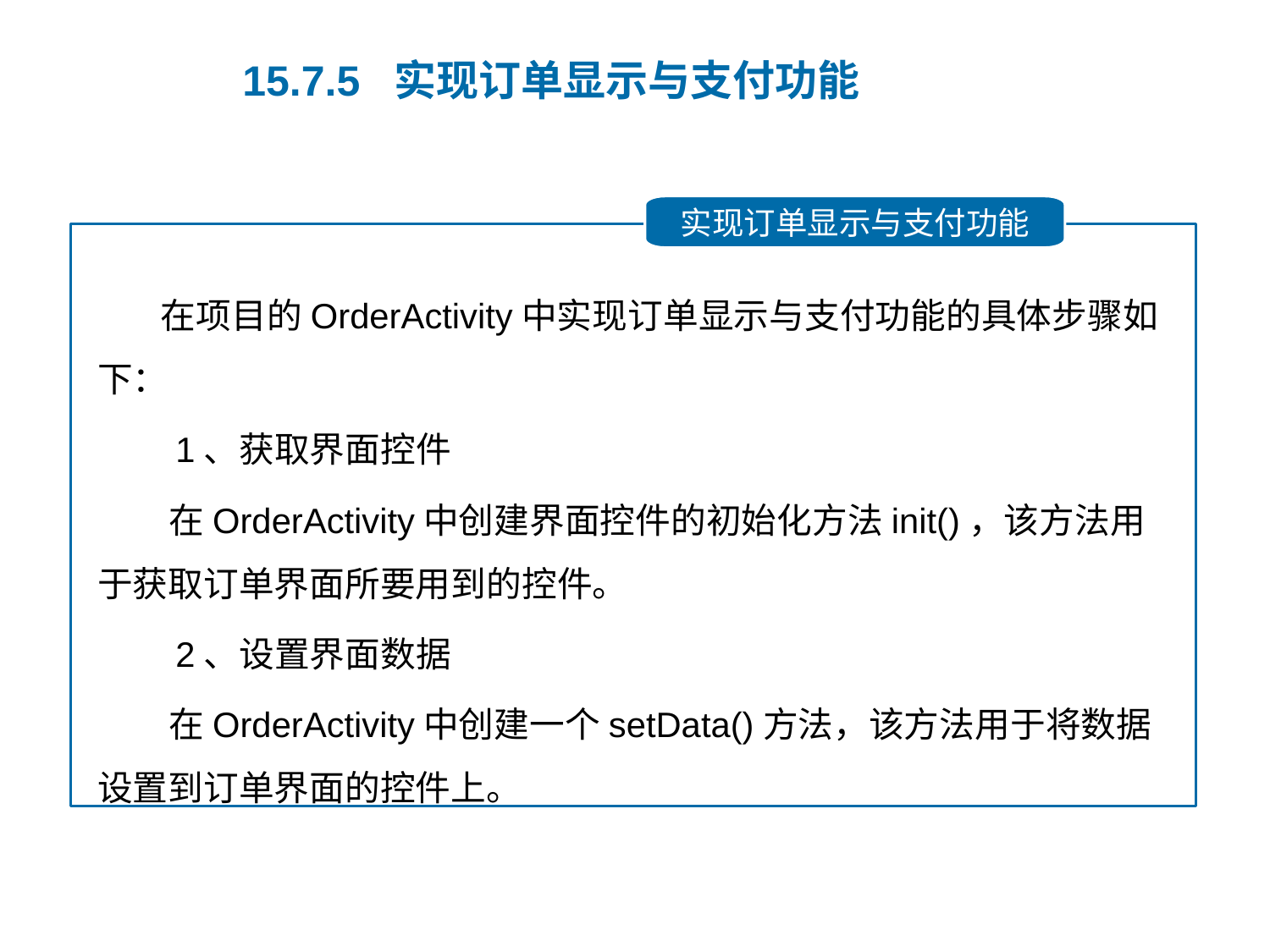

15.7.5  实现订单显示与支付功能
实现订单显示与支付功能

       在项目的OrderActivity中实现订单显示与支付功能的具体步骤如下：
        1、获取界面控件
        在OrderActivity中创建界面控件的初始化方法init()，该方法用于获取订单界面所要用到的控件。
        2、设置界面数据
        在OrderActivity中创建一个setData()方法，该方法用于将数据设置到订单界面的控件上。